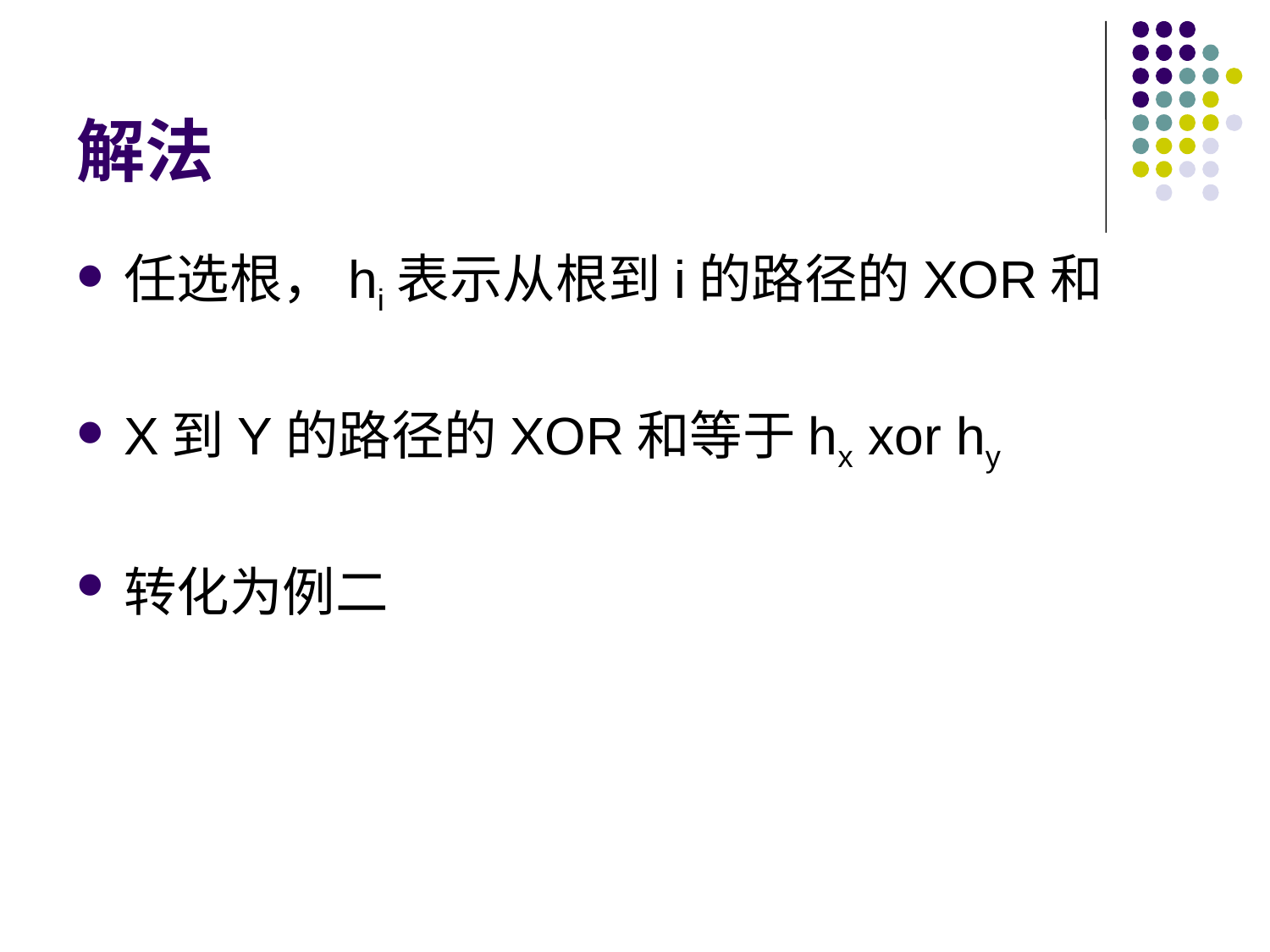

# 解法
任选根，hi表示从根到i的路径的XOR和

X到Y的路径的XOR和等于hx xor hy

转化为例二